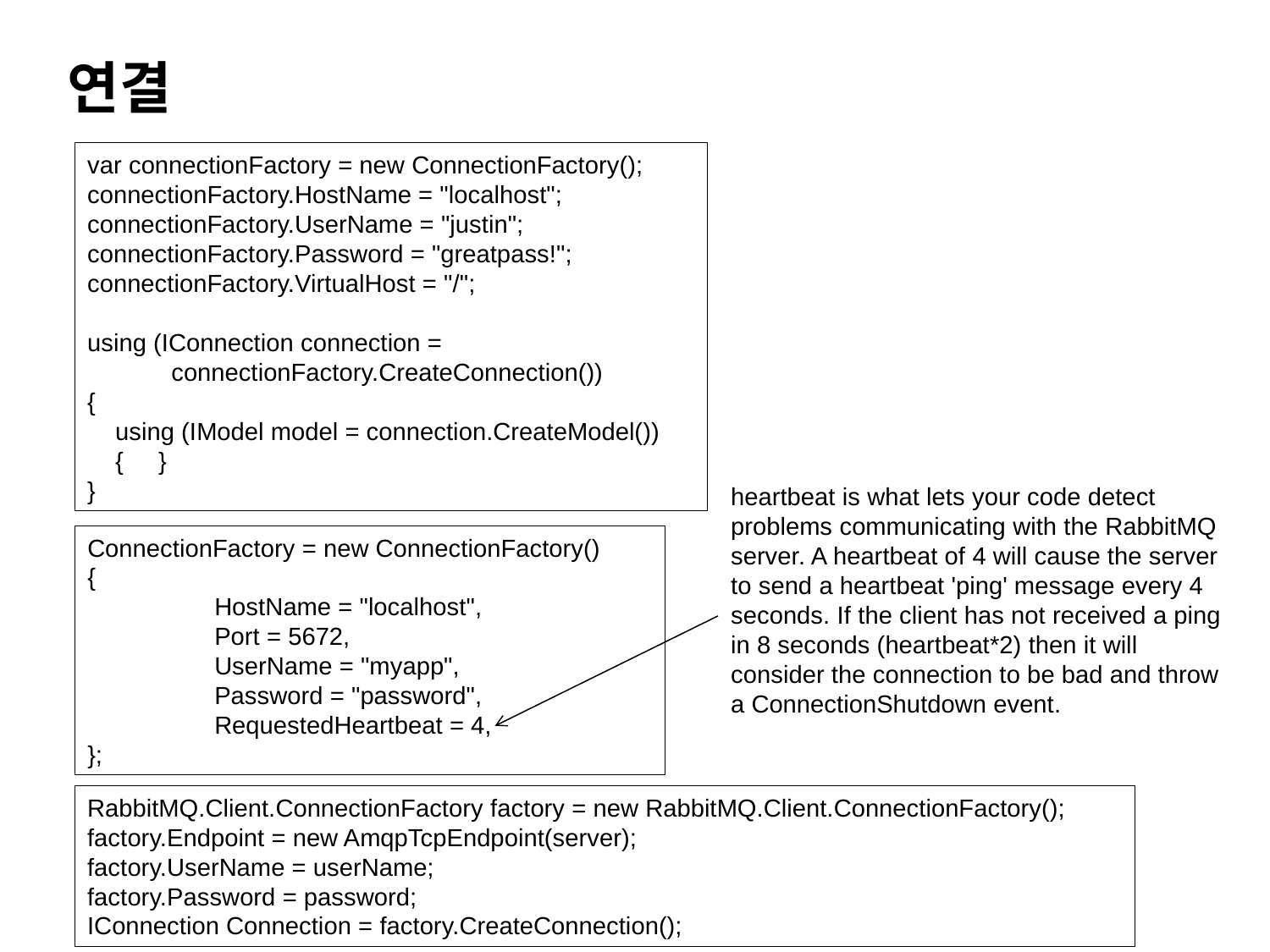

연결
var connectionFactory = new ConnectionFactory();
connectionFactory.HostName = "localhost";
connectionFactory.UserName = "justin";
connectionFactory.Password = "greatpass!";
connectionFactory.VirtualHost = "/";

using (IConnection connection =
            connectionFactory.CreateConnection())
{
    using (IModel model = connection.CreateModel())
    {     }
}
heartbeat is what lets your code detect problems communicating with the RabbitMQ server. A heartbeat of 4 will cause the server to send a heartbeat 'ping' message every 4 seconds. If the client has not received a ping in 8 seconds (heartbeat*2) then it will consider the connection to be bad and throw a ConnectionShutdown event.
ConnectionFactory = new ConnectionFactory()
{
	HostName = "localhost",
	Port = 5672,
	UserName = "myapp",
	Password = "password",
	RequestedHeartbeat = 4,
};
RabbitMQ.Client.ConnectionFactory factory = new RabbitMQ.Client.ConnectionFactory();
factory.Endpoint = new AmqpTcpEndpoint(server);
factory.UserName = userName;
factory.Password = password;
IConnection Connection = factory.CreateConnection();